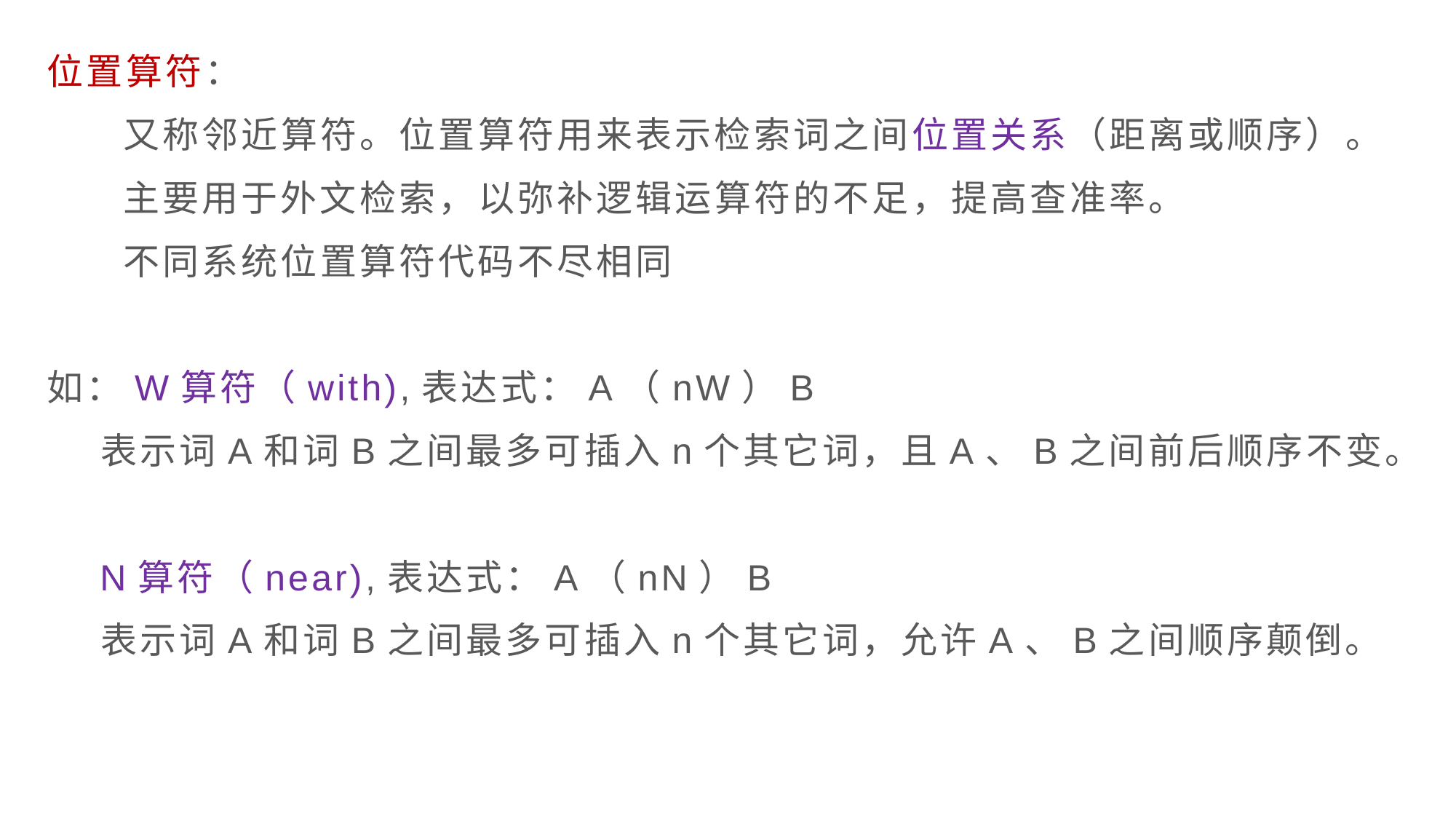

位置算符：
      又称邻近算符。位置算符用来表示检索词之间位置关系（距离或顺序）。
      主要用于外文检索，以弥补逻辑运算符的不足，提高查准率。
      不同系统位置算符代码不尽相同

如：W算符（with),表达式：A（nW）B
    表示词A和词B之间最多可插入n个其它词，且A、B之间前后顺序不变。

    N算符（near),表达式：A（nN）B
    表示词A和词B之间最多可插入n个其它词，允许A、B之间顺序颠倒。